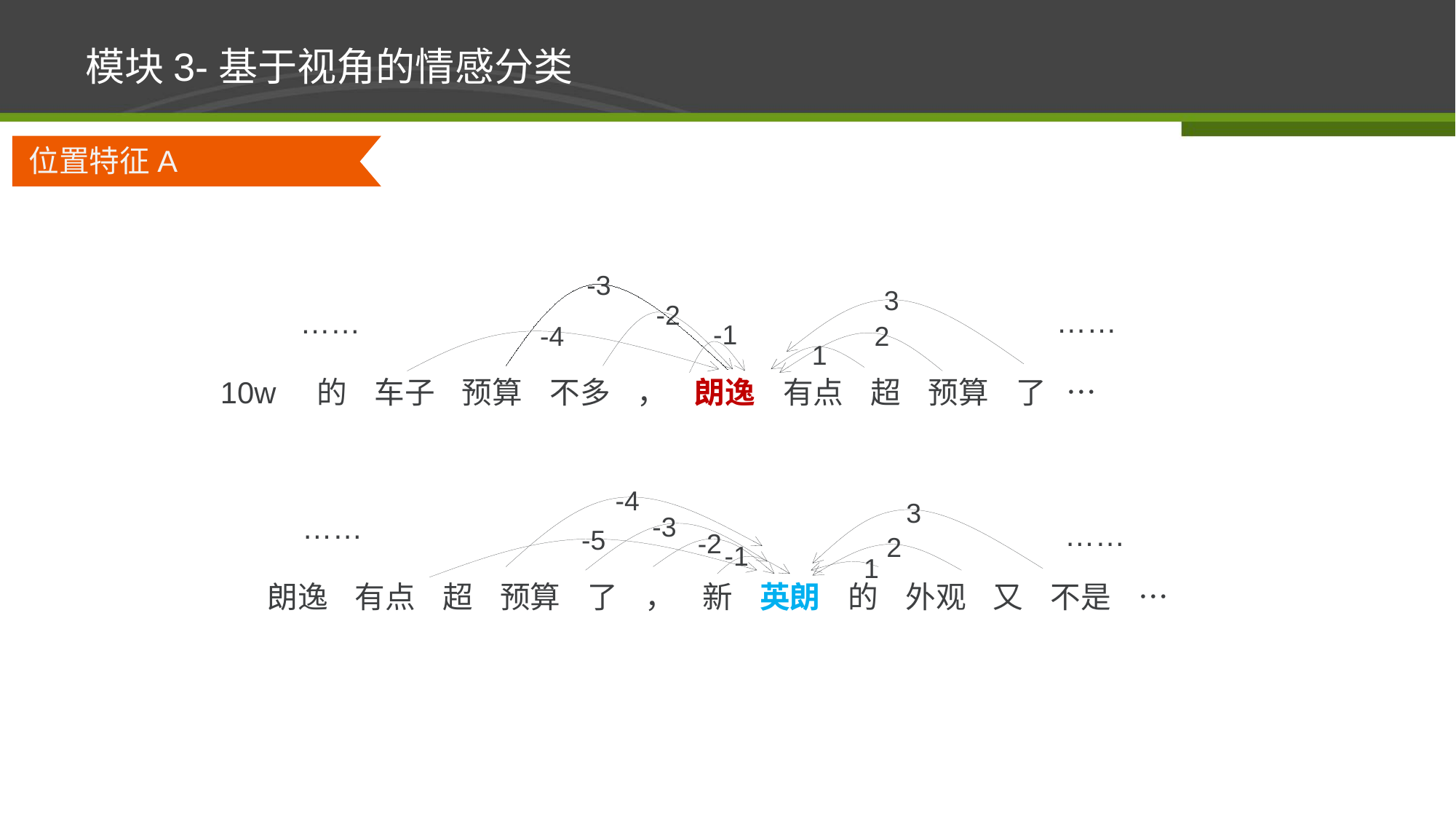

# 模块3-基于视角的情感分类

位置特征A
-3
3

-2
……
……
-1

-4
2

1

10w    的    车子    预算    不多    ，    朗逸    有点    超    预算    了   …
-4
3

……
-3

……
-5
-2

2
-1

1

朗逸    有点    超    预算    了    ，    新    英朗    的    外观    又    不是    …